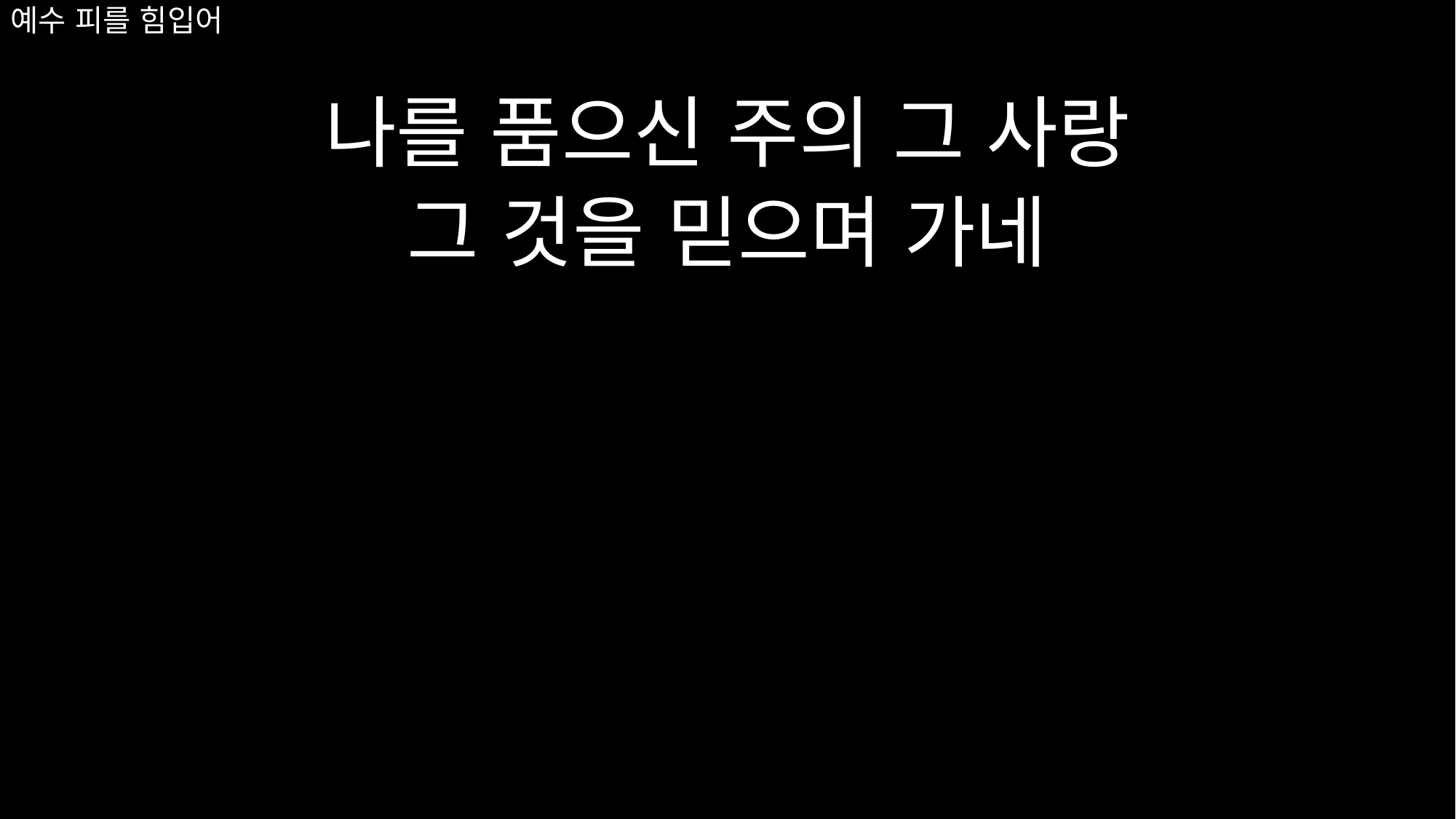

# 예수 피를 힘입어
나를 품으신 주의 그 사랑
그 것을 믿으며 가네